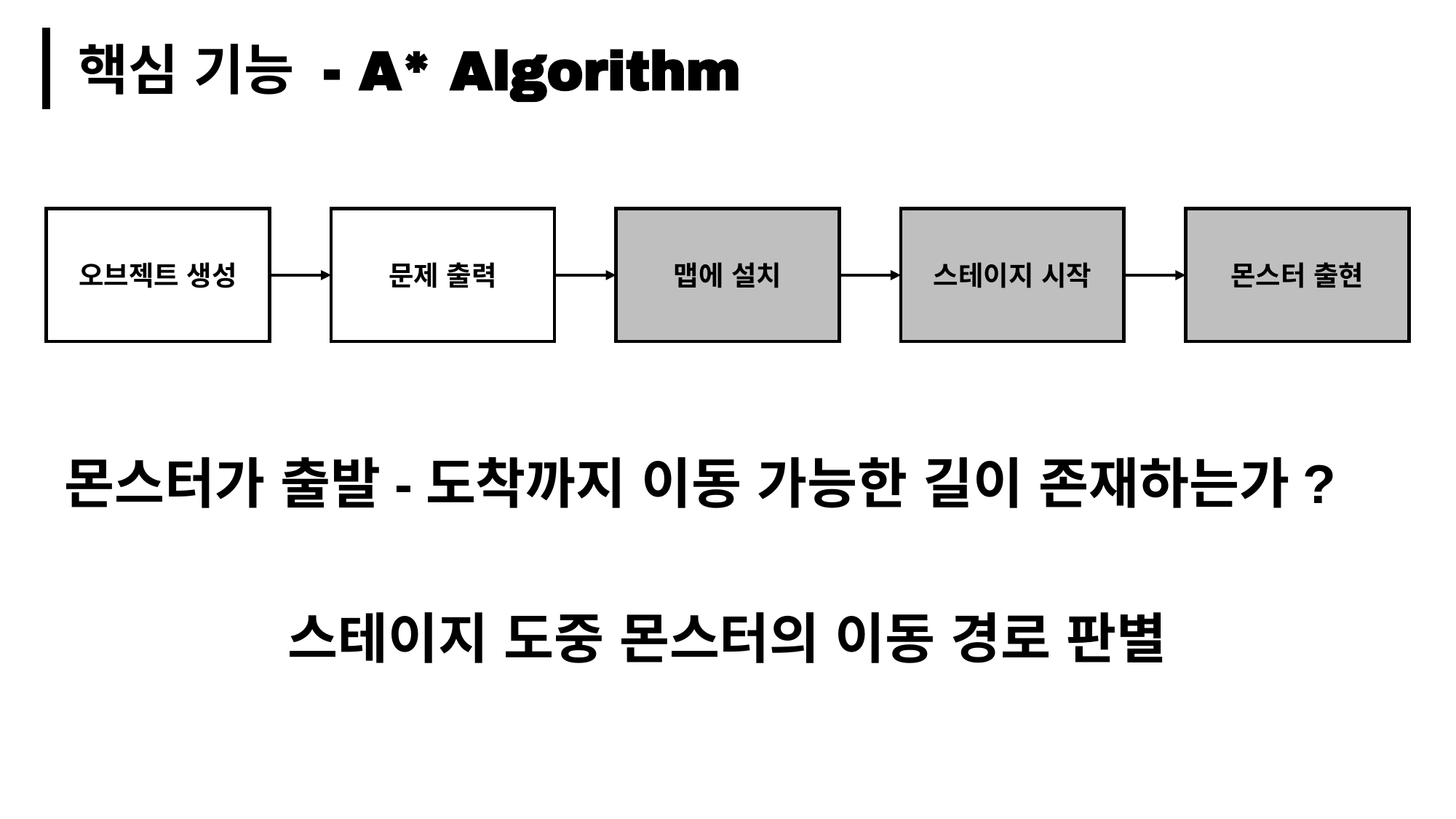

핵심 기능 - A* Algorithm
문제 출력
맵에 설치
스테이지 시작
몬스터 출현
오브젝트 생성
몬스터가 출발-도착까지 이동 가능한 길이 존재하는가?
스테이지 도중 몬스터의 이동 경로 판별